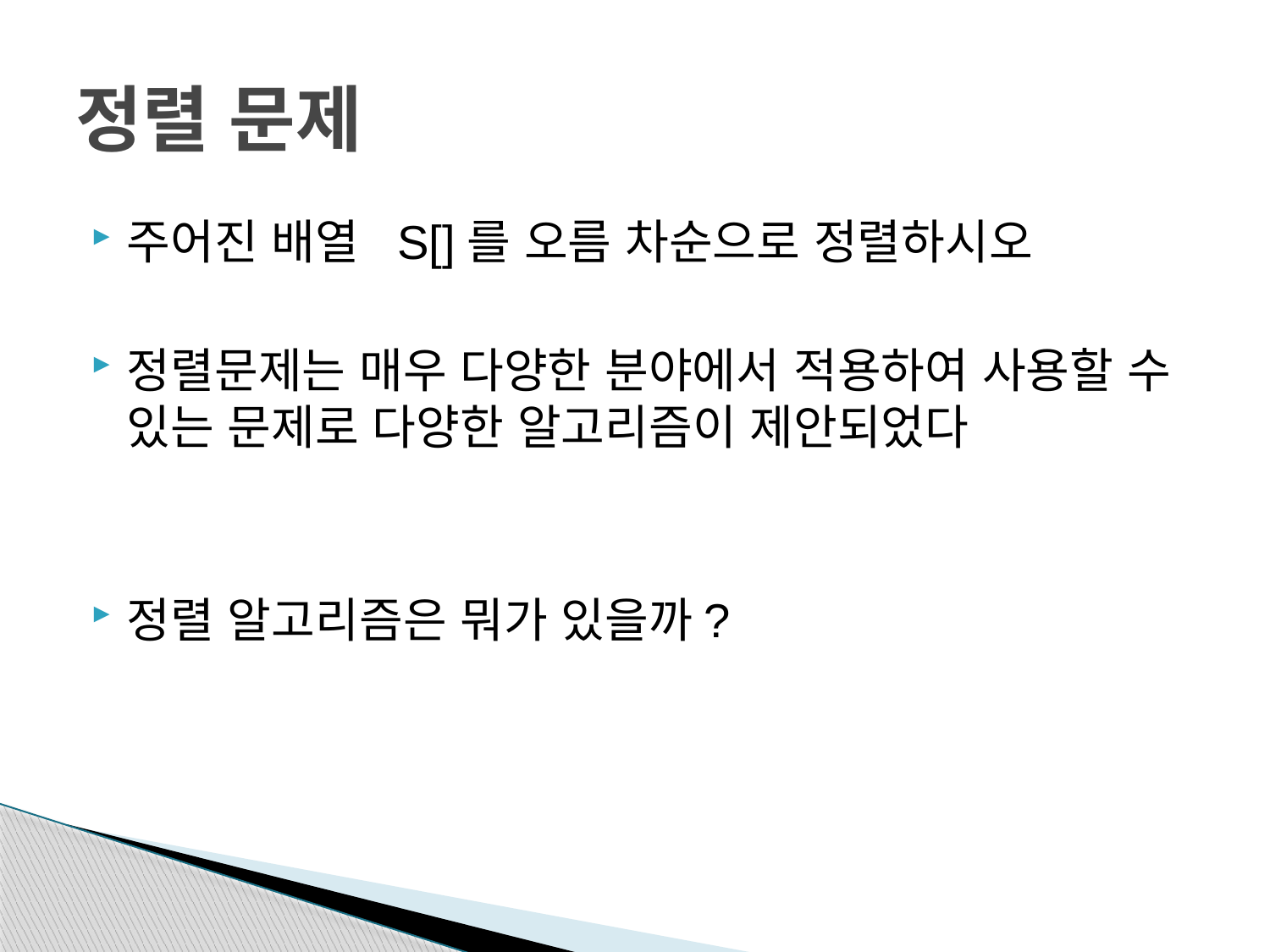

# 정렬 문제
주어진 배열  S[]를 오름 차순으로 정렬하시오

정렬문제는 매우 다양한 분야에서 적용하여 사용할 수 있는 문제로 다양한 알고리즘이 제안되었다

정렬 알고리즘은 뭐가 있을까?